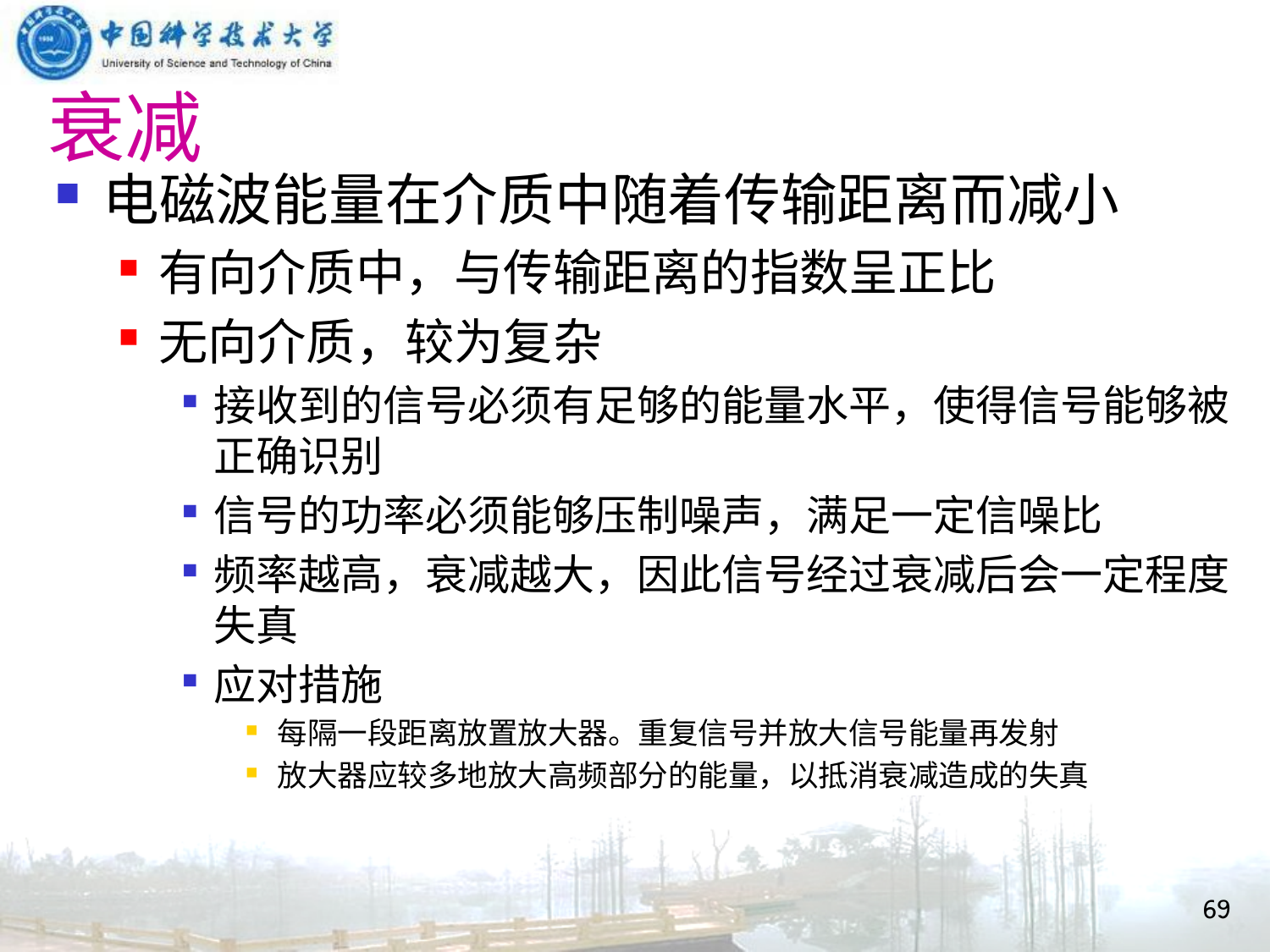

# 衰减
电磁波能量在介质中随着传输距离而减小
有向介质中，与传输距离的指数呈正比
无向介质，较为复杂
接收到的信号必须有足够的能量水平，使得信号能够被正确识别
信号的功率必须能够压制噪声，满足一定信噪比
频率越高，衰减越大，因此信号经过衰减后会一定程度失真
应对措施
每隔一段距离放置放大器。重复信号并放大信号能量再发射
放大器应较多地放大高频部分的能量，以抵消衰减造成的失真

69